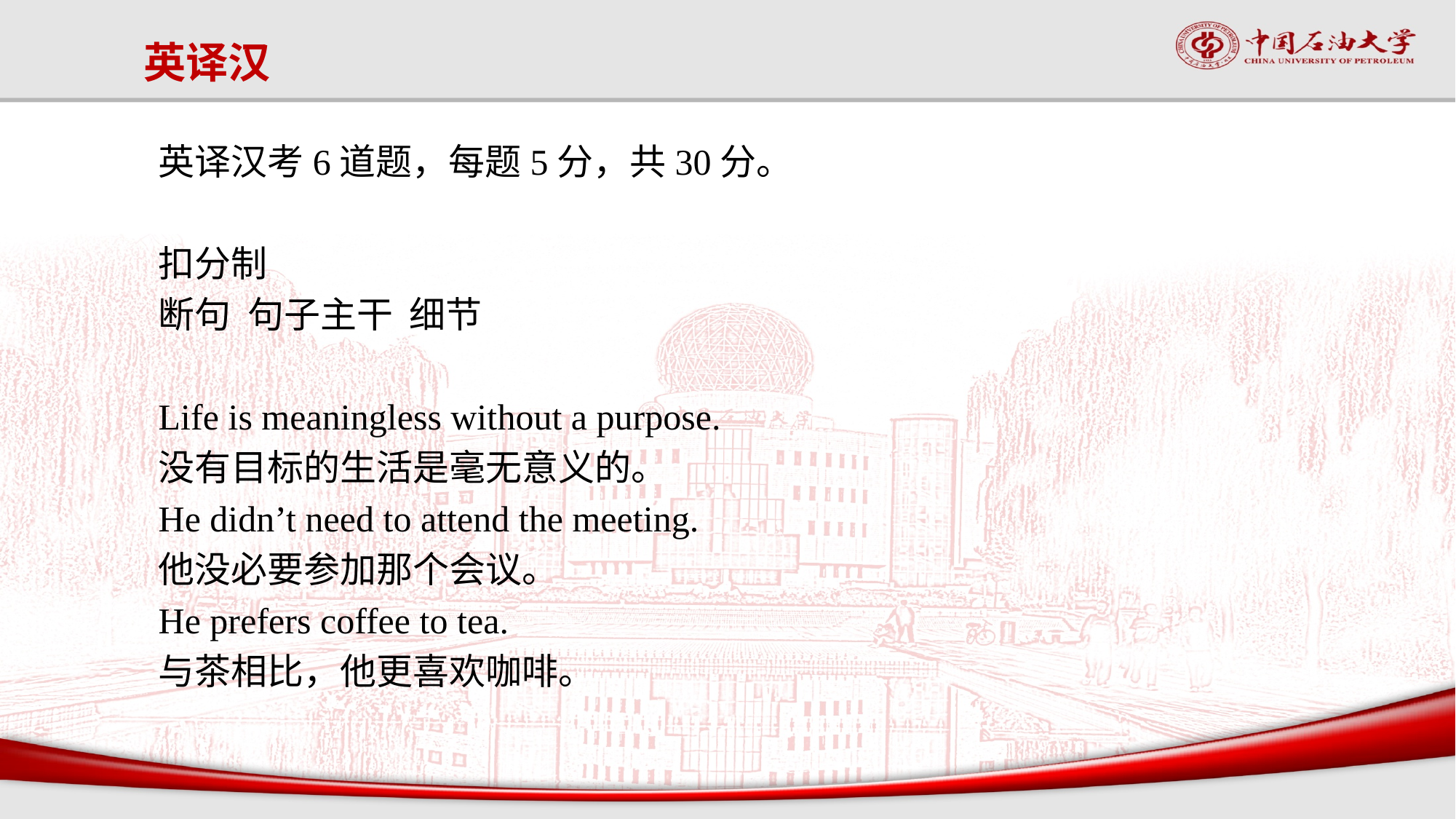

# 英译汉
英译汉考6道题，每题5分，共30分。

扣分制
断句  句子主干  细节

Life is meaningless without a purpose.
没有目标的生活是毫无意义的。
He didn’t need to attend the meeting.
他没必要参加那个会议。
He prefers coffee to tea.
与茶相比，他更喜欢咖啡。